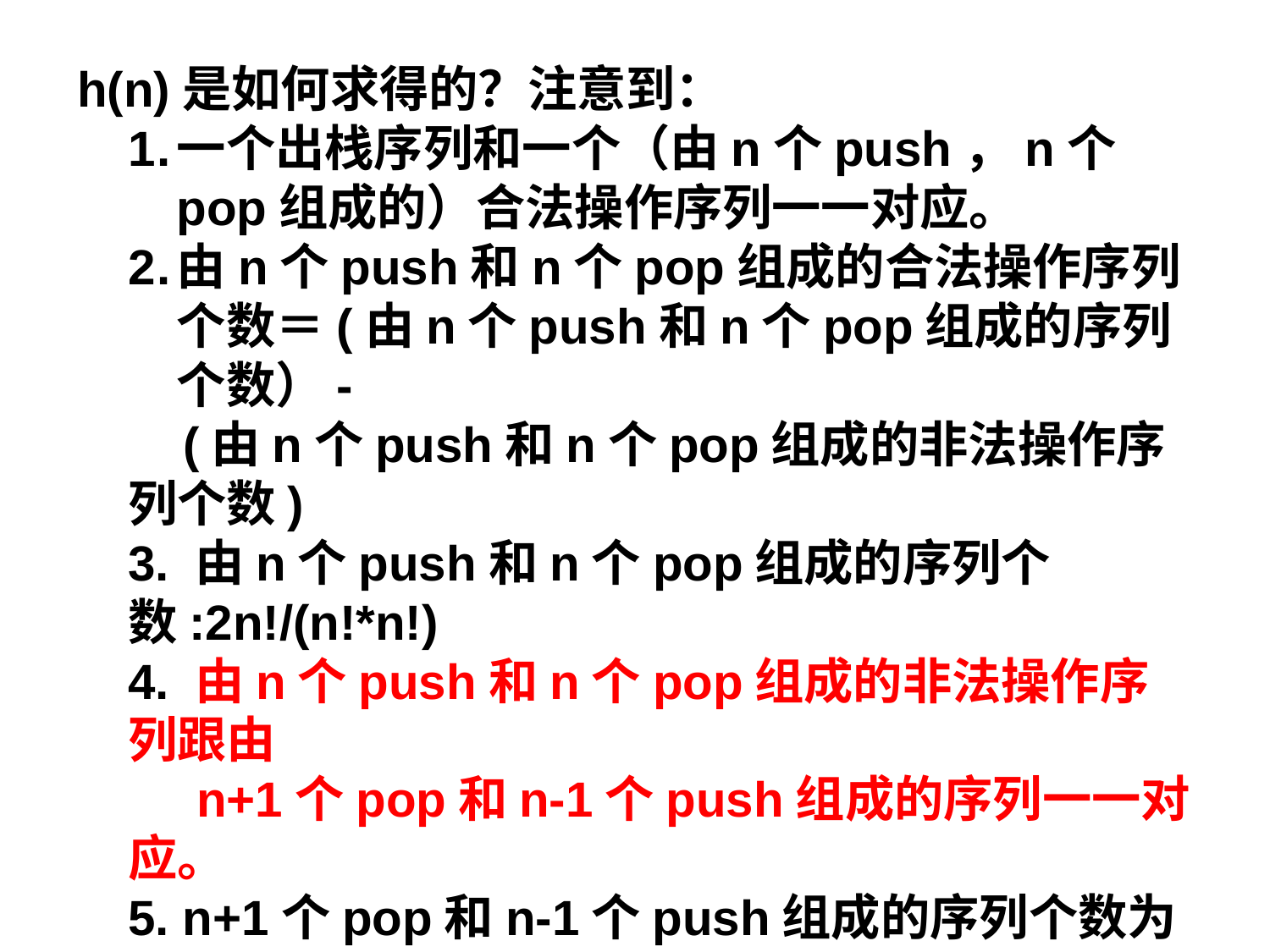

h(n)是如何求得的？注意到：
一个出栈序列和一个（由n个push，n个pop组成的）合法操作序列一一对应。
由n个push和n个pop组成的合法操作序列个数＝(由n个push和n个pop组成的序列个数）-
    (由n个push和n个pop组成的非法操作序列个数)
3. 由n个push和n个pop组成的序列个数:2n!/(n!*n!)
4. 由n个push和n个pop组成的非法操作序列跟由
     n+1个pop和n-1个push组成的序列一一对应。
5. n+1个pop和n-1个push组成的序列个数为
    2n!/((n+1)!*(n-1)!)
h(n)=2n!/(n!*n!)-2n!/((n+1)!*(n-1)!)
       =1/n+1 2n!/(n!*n!)